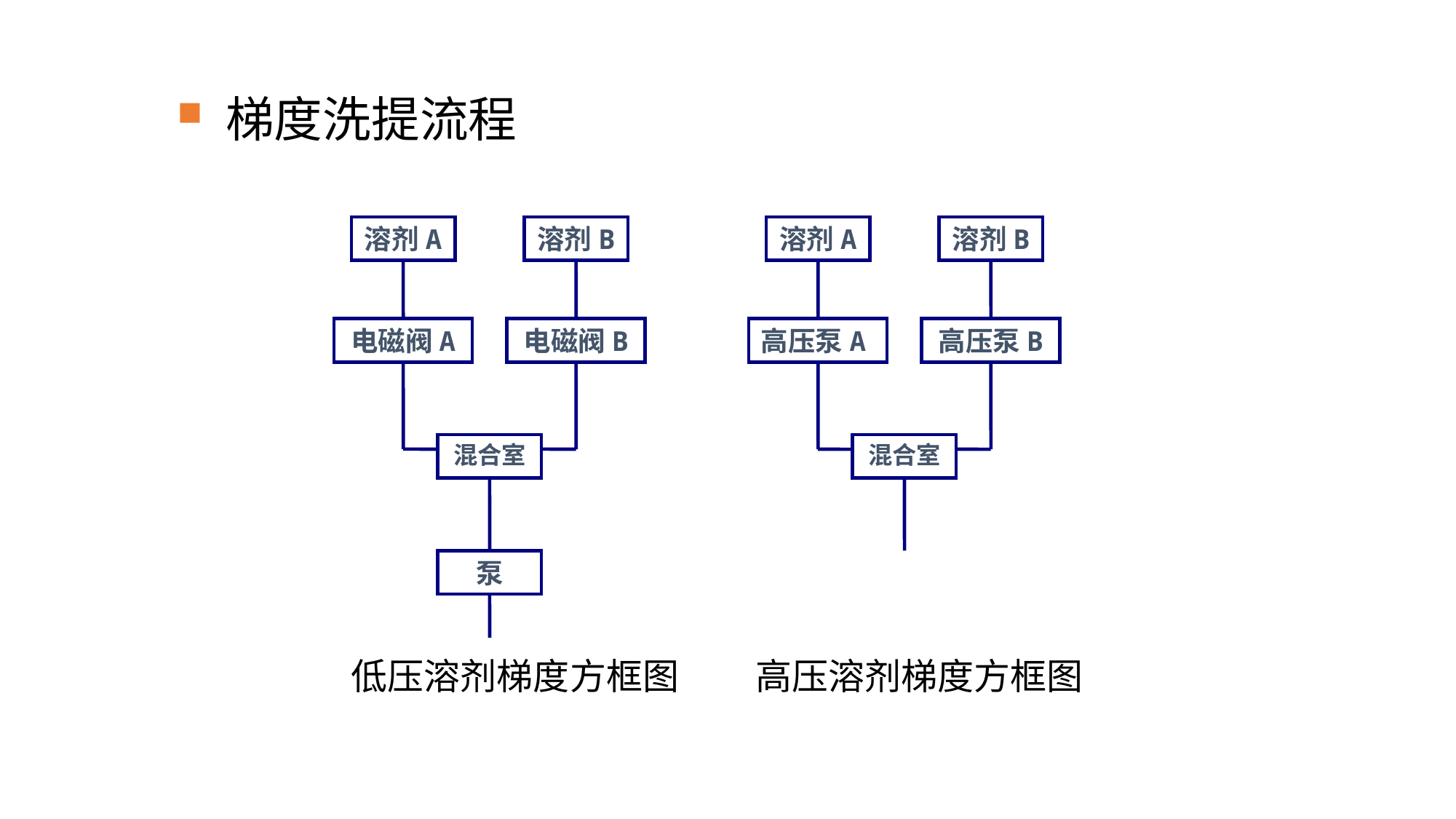

梯度洗提流程

溶剂A
溶剂B
溶剂A
溶剂B

电磁阀A
电磁阀B
高压泵A
高压泵B

混合室
混合室

泵

低压溶剂梯度方框图
高压溶剂梯度方框图